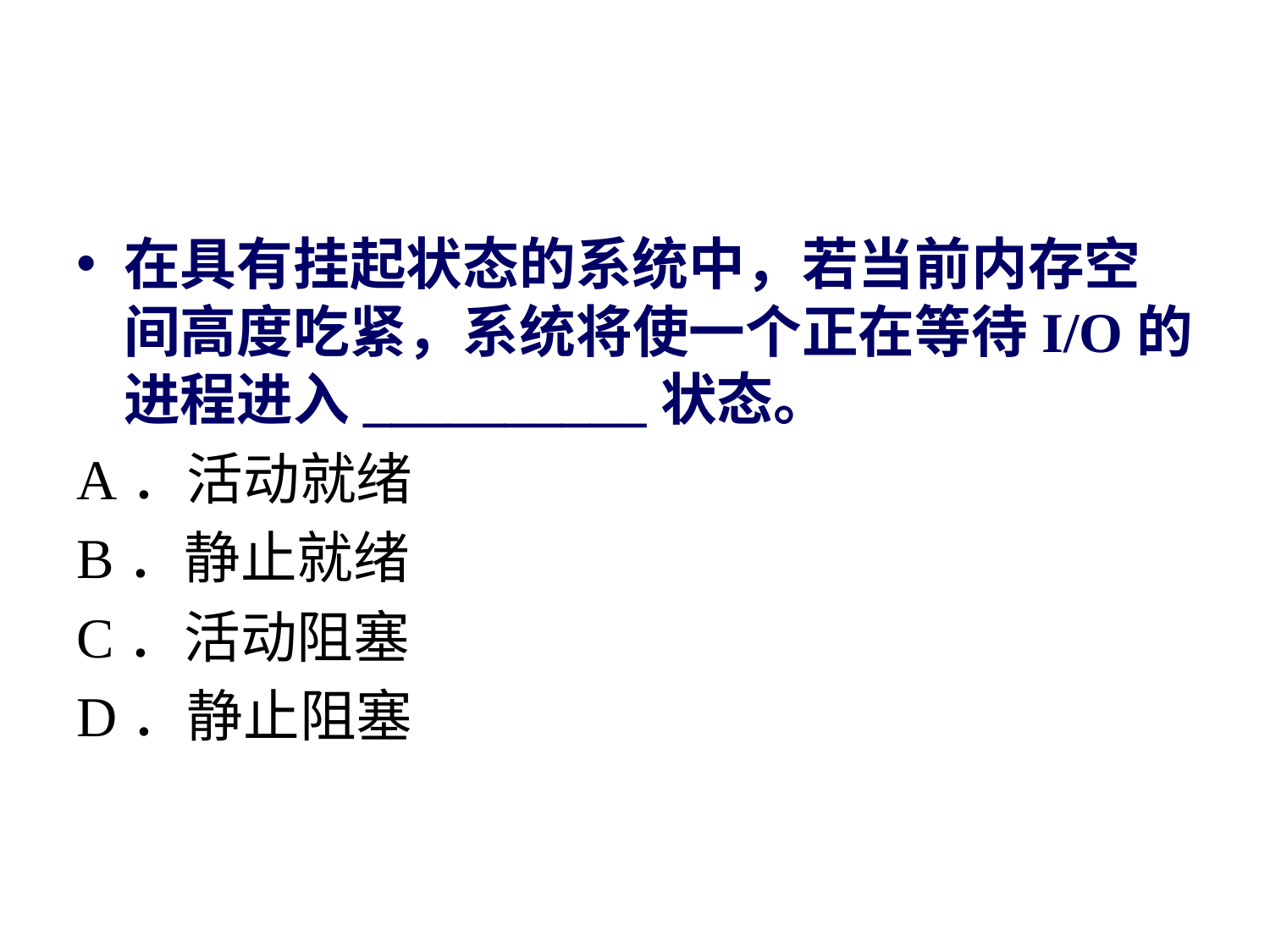

#
在具有挂起状态的系统中，若当前内存空间高度吃紧，系统将使一个正在等待I/O的进程进入__________状态。
A．活动就绪
B．静止就绪
C．活动阻塞
D．静止阻塞